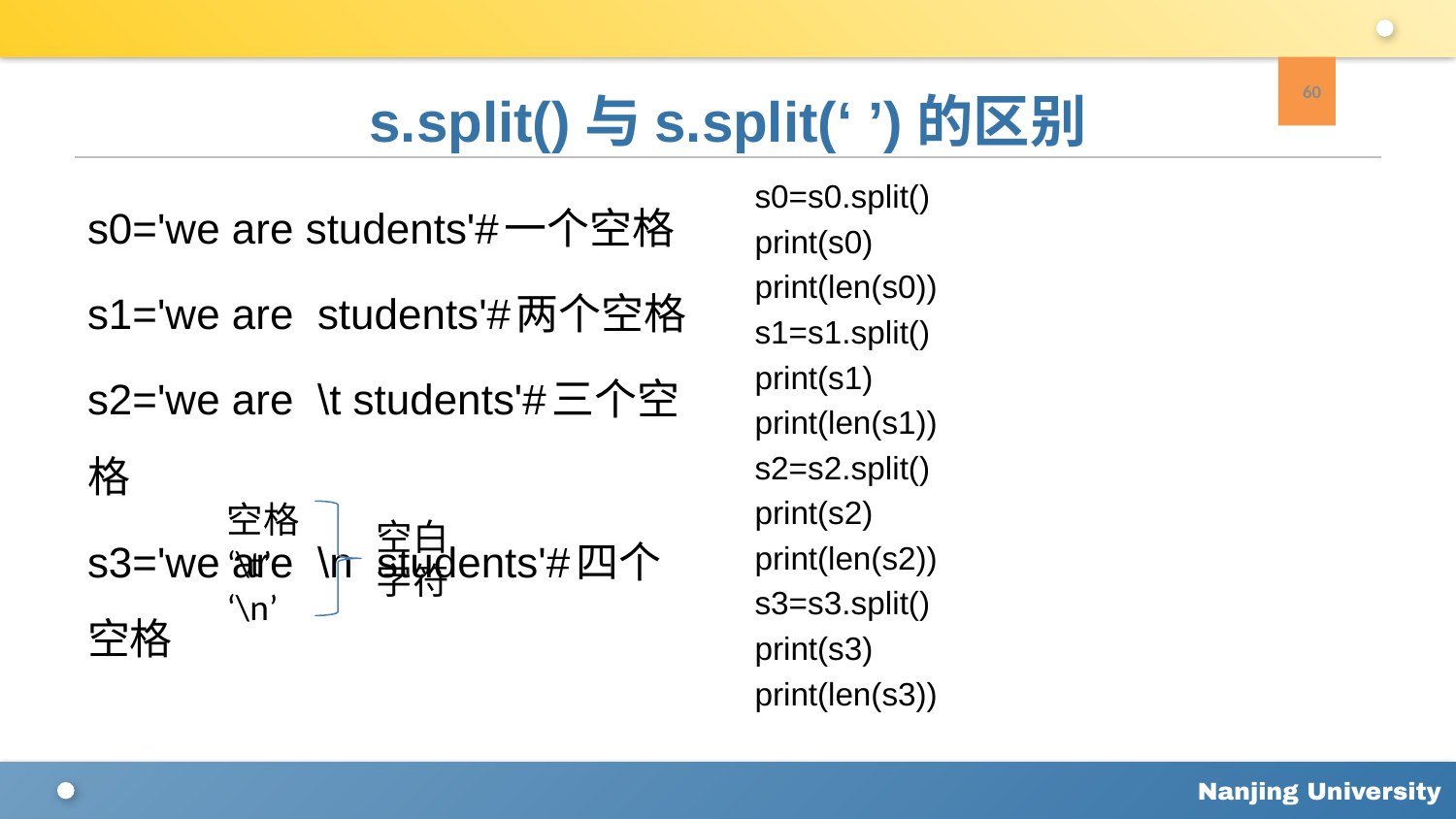

60
# s.split()与s.split(‘ ’)的区别
s0='we are students'#一个空格
s1='we are  students'#两个空格
s2='we are  \t students'#三个空格
s3='we are  \n  students'#四个空格

s0=s0.split()
print(s0)
print(len(s0))
s1=s1.split()
print(s1)
print(len(s1))
s2=s2.split()
print(s2)
print(len(s2))
s3=s3.split()
print(s3)
print(len(s3))
空格
‘\t’
‘\n’

空白字符